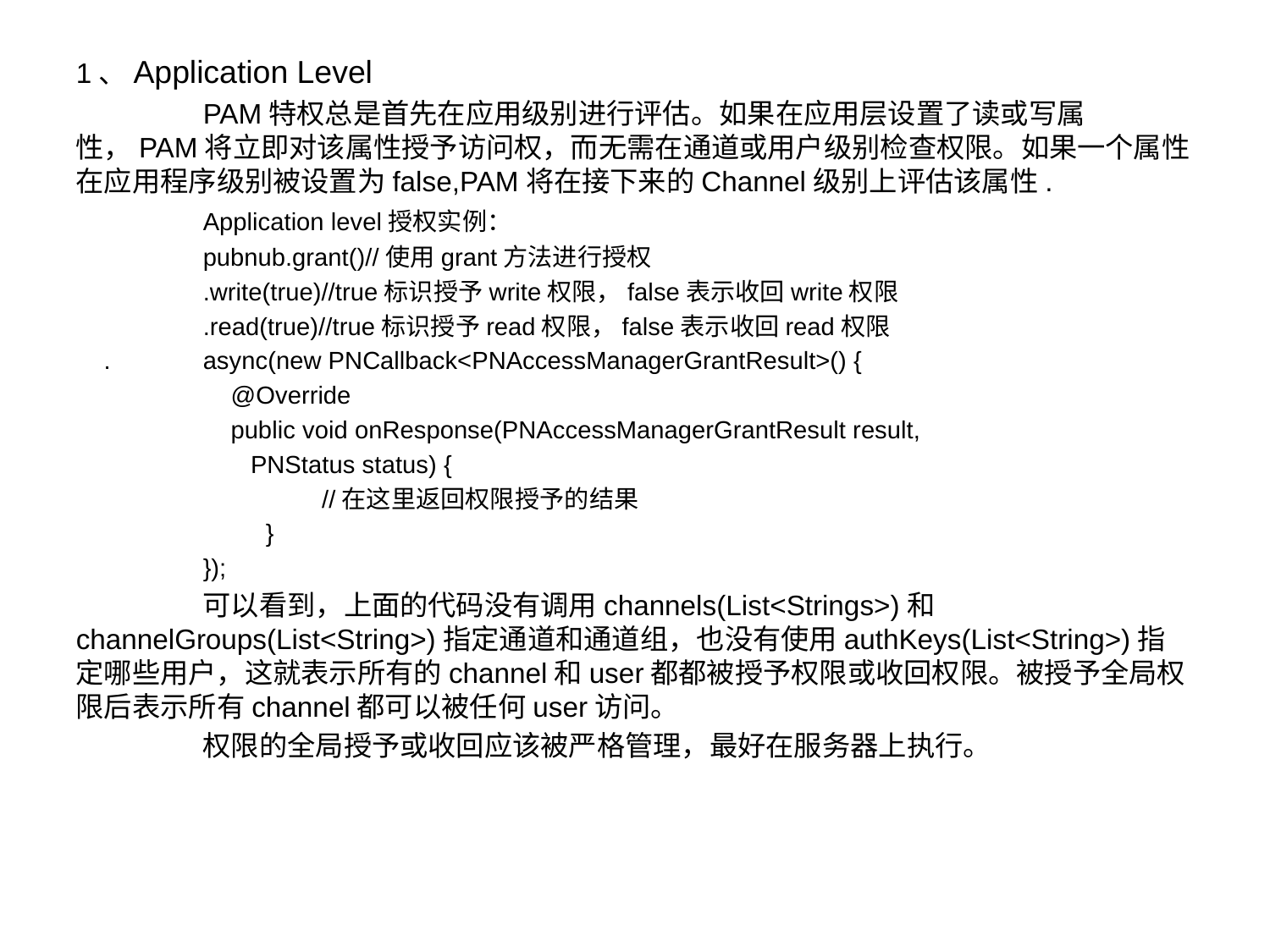

1、Application Level
	PAM特权总是首先在应用级别进行评估。如果在应用层设置了读或写属性，PAM将立即对该属性授予访问权，而无需在通道或用户级别检查权限。如果一个属性在应用程序级别被设置为false,PAM将在接下来的Channel级别上评估该属性.
	Application level授权实例：
	pubnub.grant()//使用grant方法进行授权
    	.write(true)//true标识授予write权限，false表示收回write权限
    	.read(true)//true标识授予read权限，false表示收回read权限
    .	async(new PNCallback<PNAccessManagerGrantResult>() {
        	    @Override
        	    public void onResponse(PNAccessManagerGrantResult result,
                         PNStatus status) {
           	                 //在这里返回权限授予的结果
        	         }
    	});
	可以看到，上面的代码没有调用channels(List<Strings>)和channelGroups(List<String>)指定通道和通道组，也没有使用authKeys(List<String>)指定哪些用户，这就表示所有的channel和user都都被授予权限或收回权限。被授予全局权限后表示所有channel都可以被任何user访问。
	权限的全局授予或收回应该被严格管理，最好在服务器上执行。